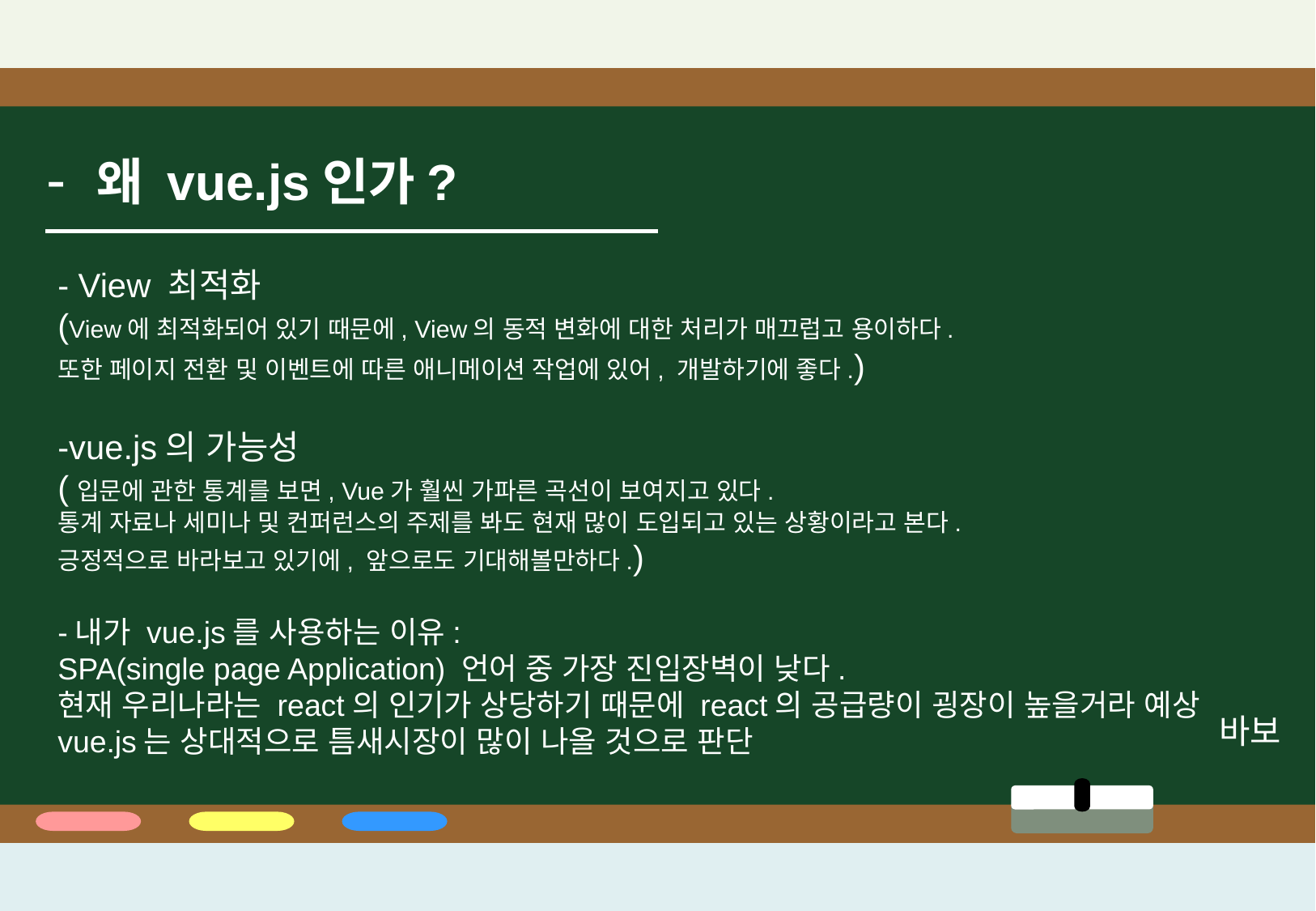

- 왜 vue.js인가?
- View 최적화
(View에 최적화되어 있기 때문에, View의 동적 변화에 대한 처리가 매끄럽고 용이하다.
또한 페이지 전환 및 이벤트에 따른 애니메이션 작업에 있어, 개발하기에 좋다.)

-vue.js의 가능성
(입문에 관한 통계를 보면, Vue가 훨씬 가파른 곡선이 보여지고 있다.
통계 자료나 세미나 및 컨퍼런스의 주제를 봐도 현재 많이 도입되고 있는 상황이라고 본다.
긍정적으로 바라보고 있기에, 앞으로도 기대해볼만하다.)

-내가 vue.js를 사용하는 이유:
SPA(single page Application) 언어 중 가장 진입장벽이 낮다.
현재 우리나라는 react의 인기가 상당하기 때문에 react의 공급량이 굉장이 높을거라 예상
vue.js는 상대적으로 틈새시장이 많이 나올 것으로 판단

바보